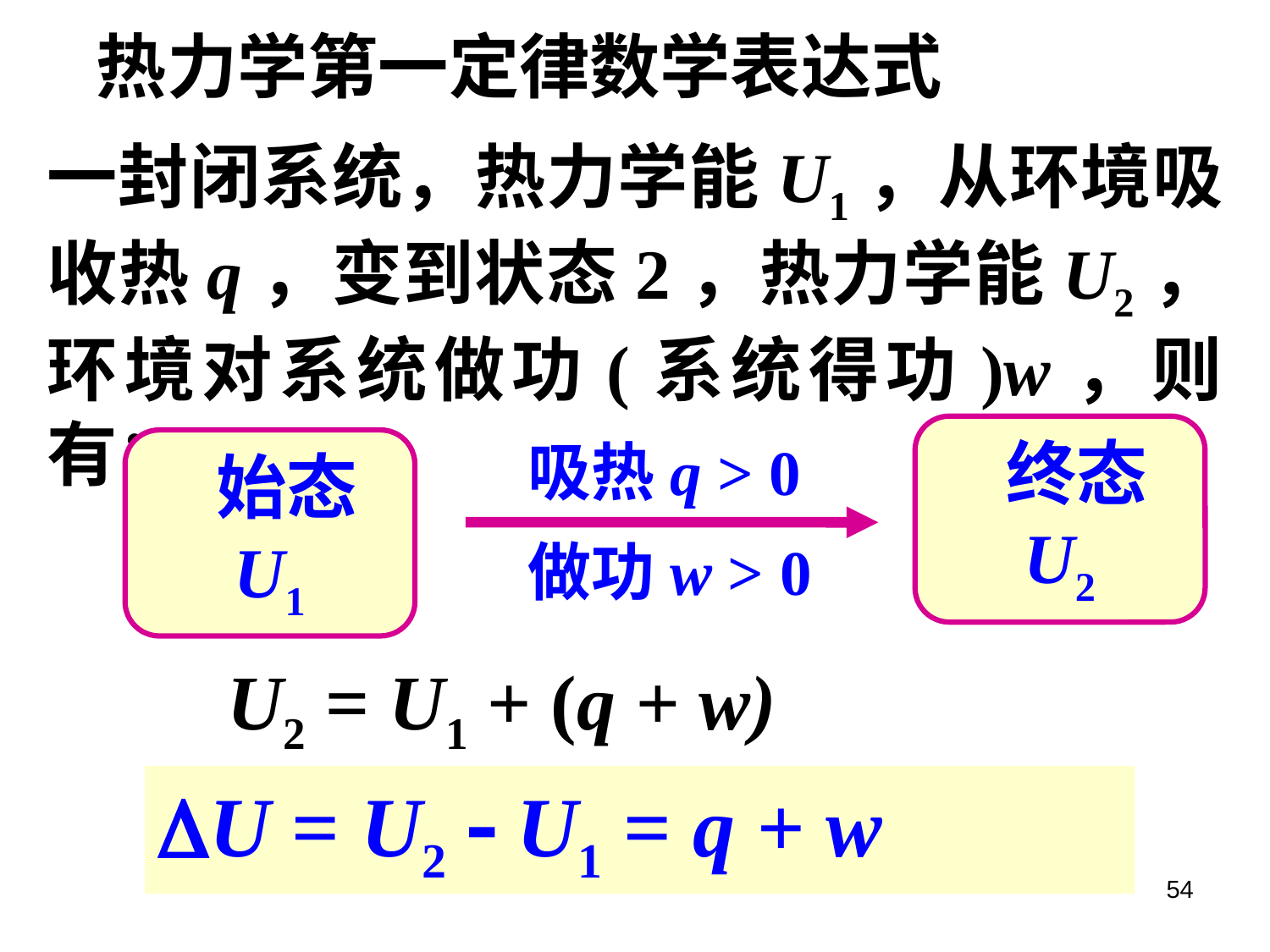

热力学第一定律数学表达式
一封闭系统，热力学能U1，从环境吸收热q，变到状态2，热力学能U2，环境对系统做功(系统得功)w，则有：
 终态
U2
吸热q > 0
 始态
U1

做功w > 0
U2 = U1 + (q + w)
ΔU = U2 − U1 = q + w
54